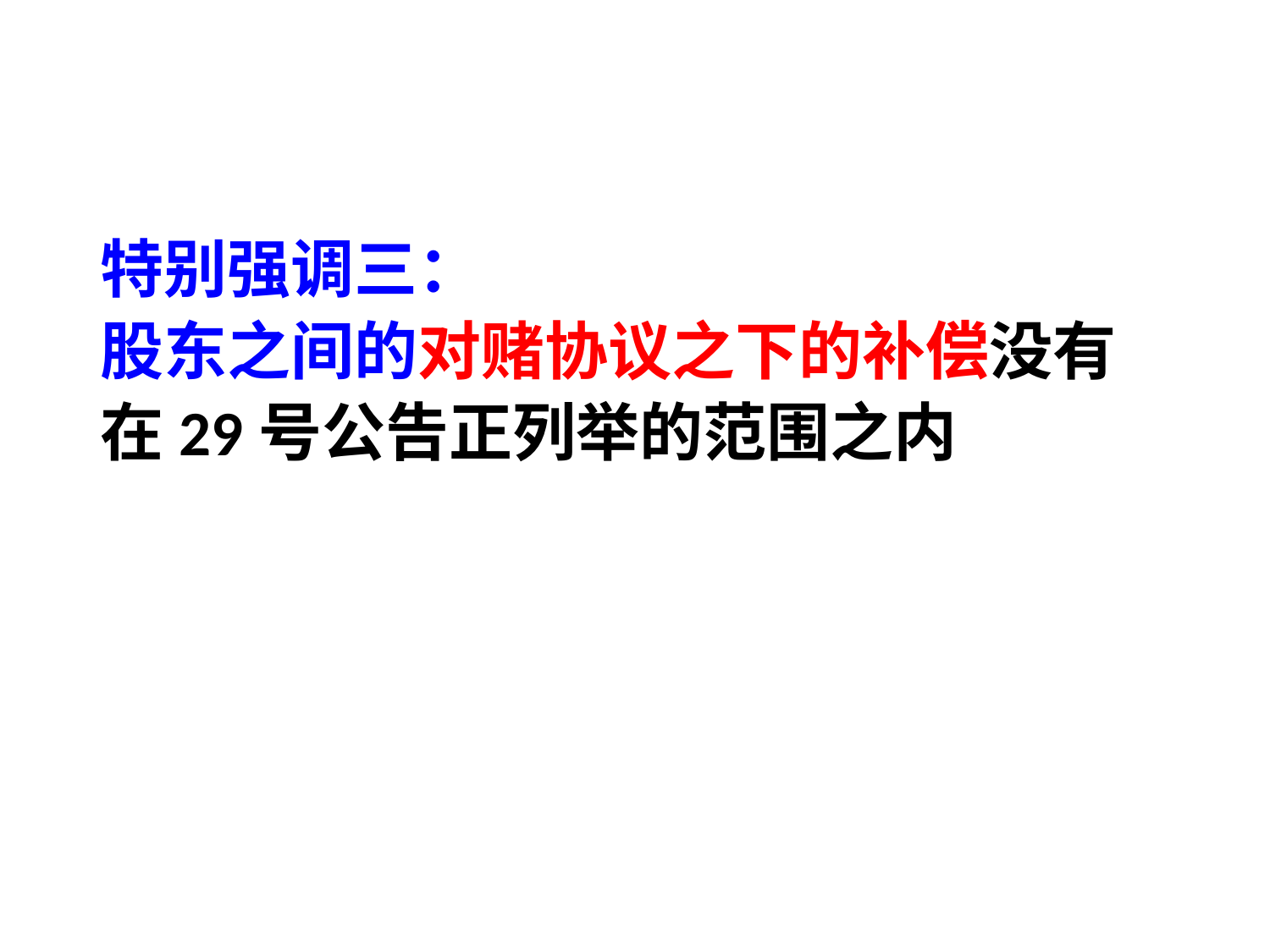

#
特别强调三：
股东之间的对赌协议之下的补偿没有
在29号公告正列举的范围之内